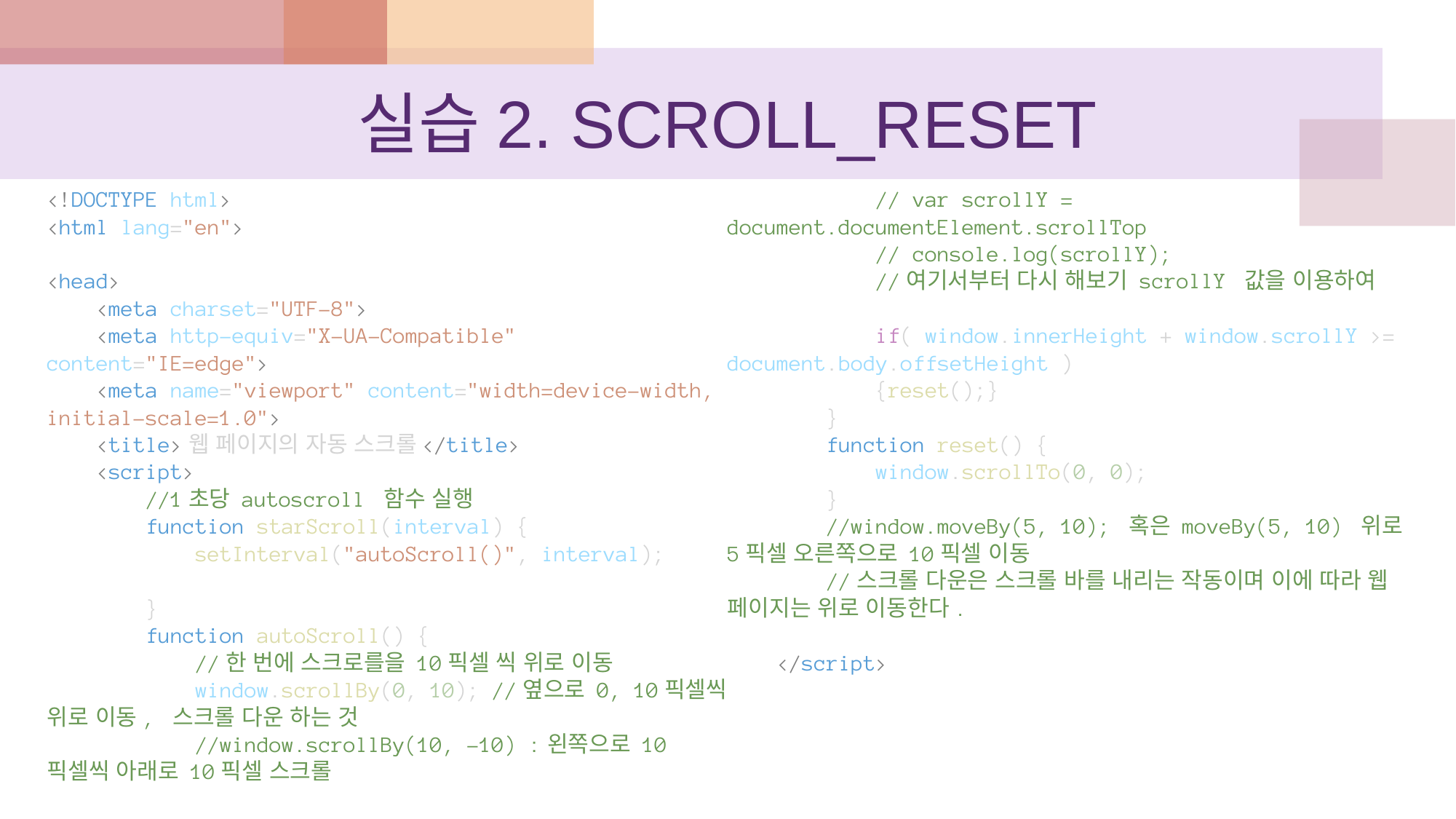

# 실습2. SCROLL_RESET
<!DOCTYPE html>
<html lang="en">
<head>
    <meta charset="UTF-8">
    <meta http-equiv="X-UA-Compatible" content="IE=edge">
    <meta name="viewport" content="width=device-width, initial-scale=1.0">
    <title>웹 페이지의 자동 스크롤</title>
    <script>
        //1초당 autoscroll 함수 실행
        function starScroll(interval) {
            setInterval("autoScroll()", interval);
        }
        function autoScroll() {
            //한 번에 스크로를을 10픽셀 씩 위로 이동
            window.scrollBy(0, 10); //옆으로 0, 10픽셀씩 위로 이동, 스크롤 다운 하는 것
            //window.scrollBy(10, -10) :왼쪽으로 10픽셀씩 아래로 10픽셀 스크롤
            // var scrollY = document.documentElement.scrollTop
            // console.log(scrollY);
            //여기서부터 다시 해보기 scrollY 값을 이용하여

            if( window.innerHeight + window.scrollY >= document.body.offsetHeight )
            {reset();}
        }
        function reset() {
            window.scrollTo(0, 0);
        }
        //window.moveBy(5, 10); 혹은 moveBy(5, 10) 위로 5픽셀 오른쪽으로 10픽셀 이동
        //스크롤 다운은 스크롤 바를 내리는 작동이며 이에 따라 웹 페이지는 위로 이동한다.
    </script>